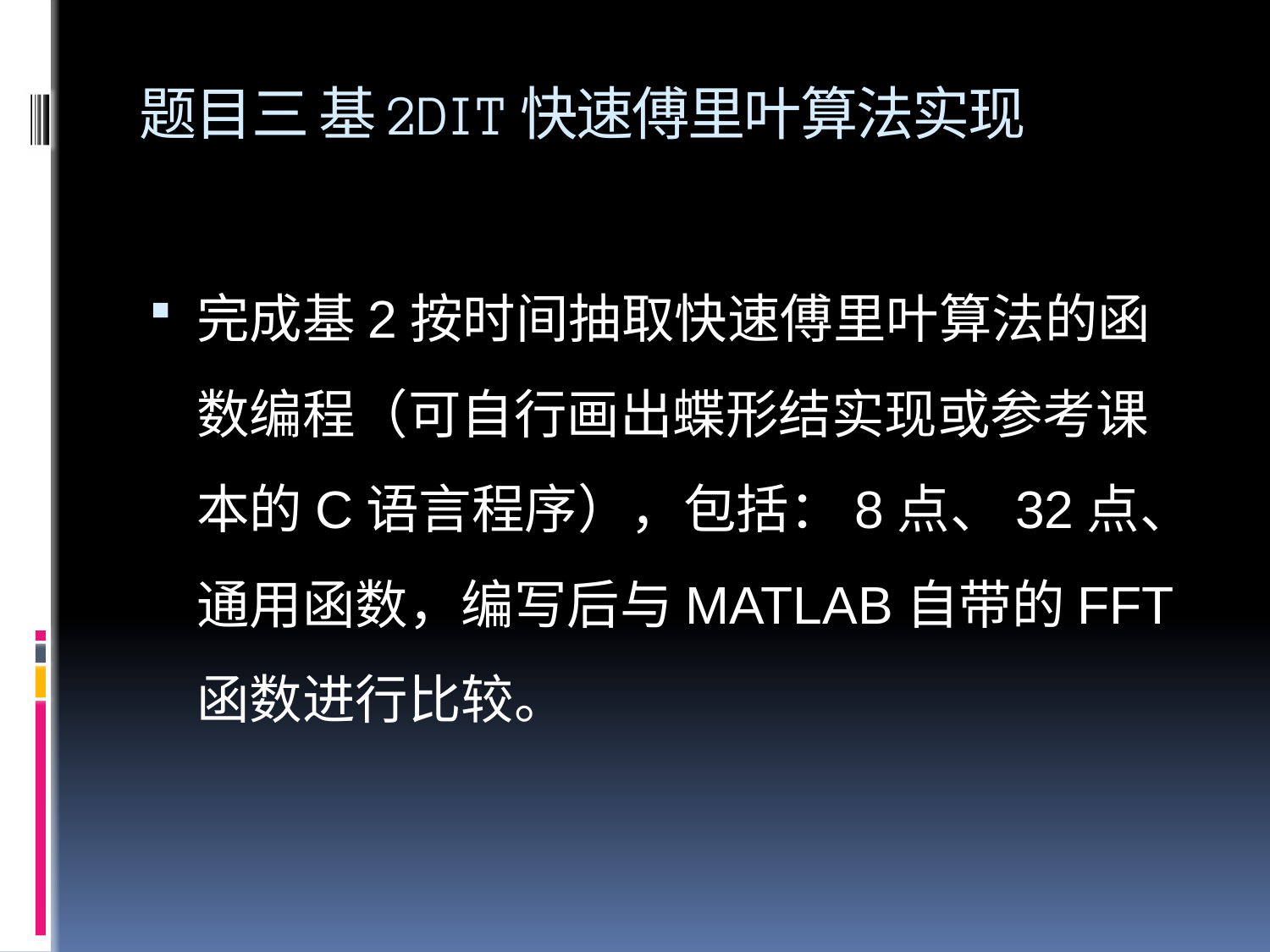

# 题目三 基2DIT快速傅里叶算法实现
完成基2按时间抽取快速傅里叶算法的函数编程（可自行画出蝶形结实现或参考课本的C语言程序），包括：8点、32点、通用函数，编写后与MATLAB自带的FFT函数进行比较。